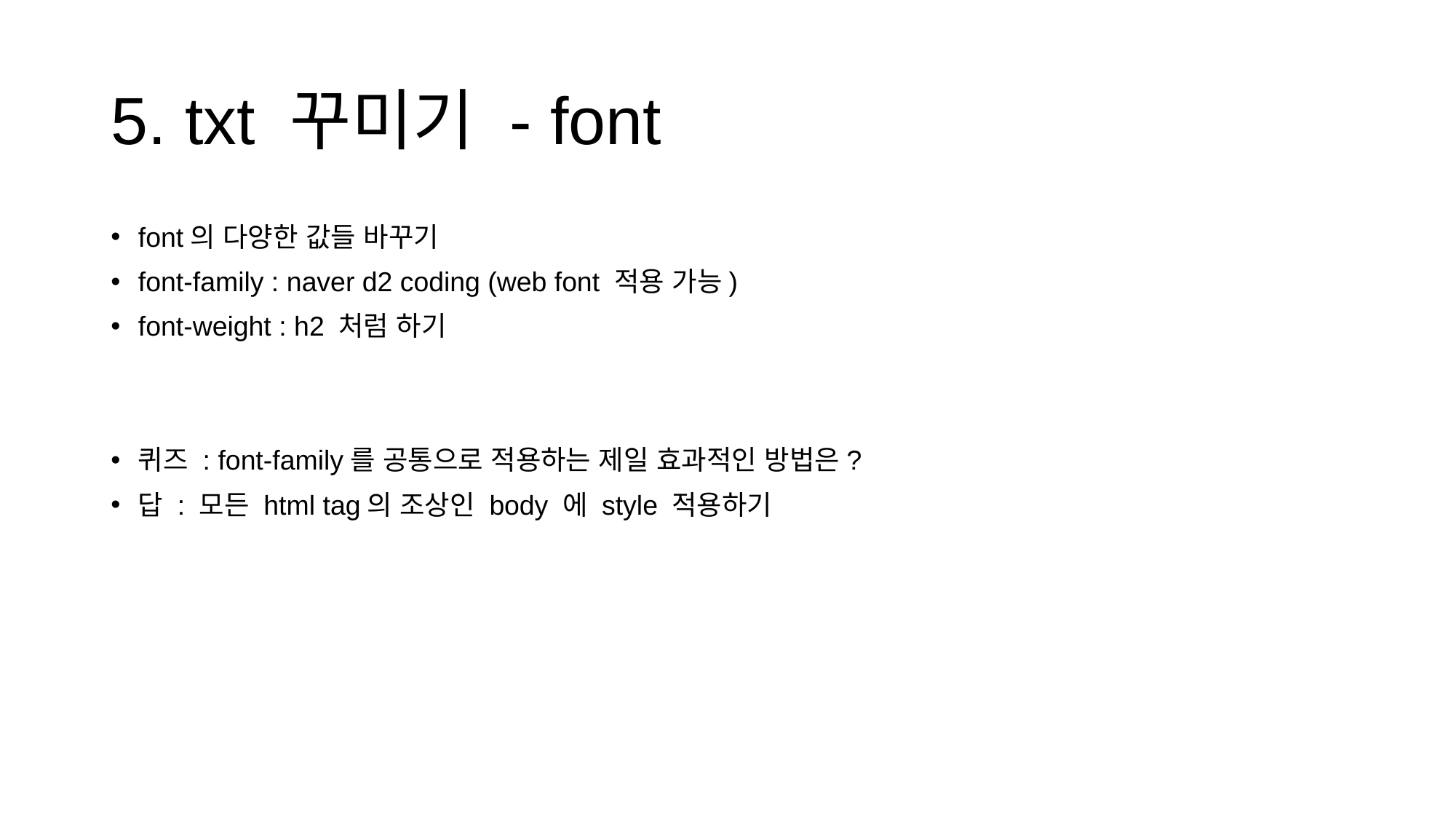

# 5. txt 꾸미기 - font
font의 다양한 값들 바꾸기
font-family : naver d2 coding (web font 적용 가능)
font-weight : h2 처럼 하기

퀴즈 : font-family를 공통으로 적용하는 제일 효과적인 방법은?
답 : 모든 html tag의 조상인 body 에 style 적용하기